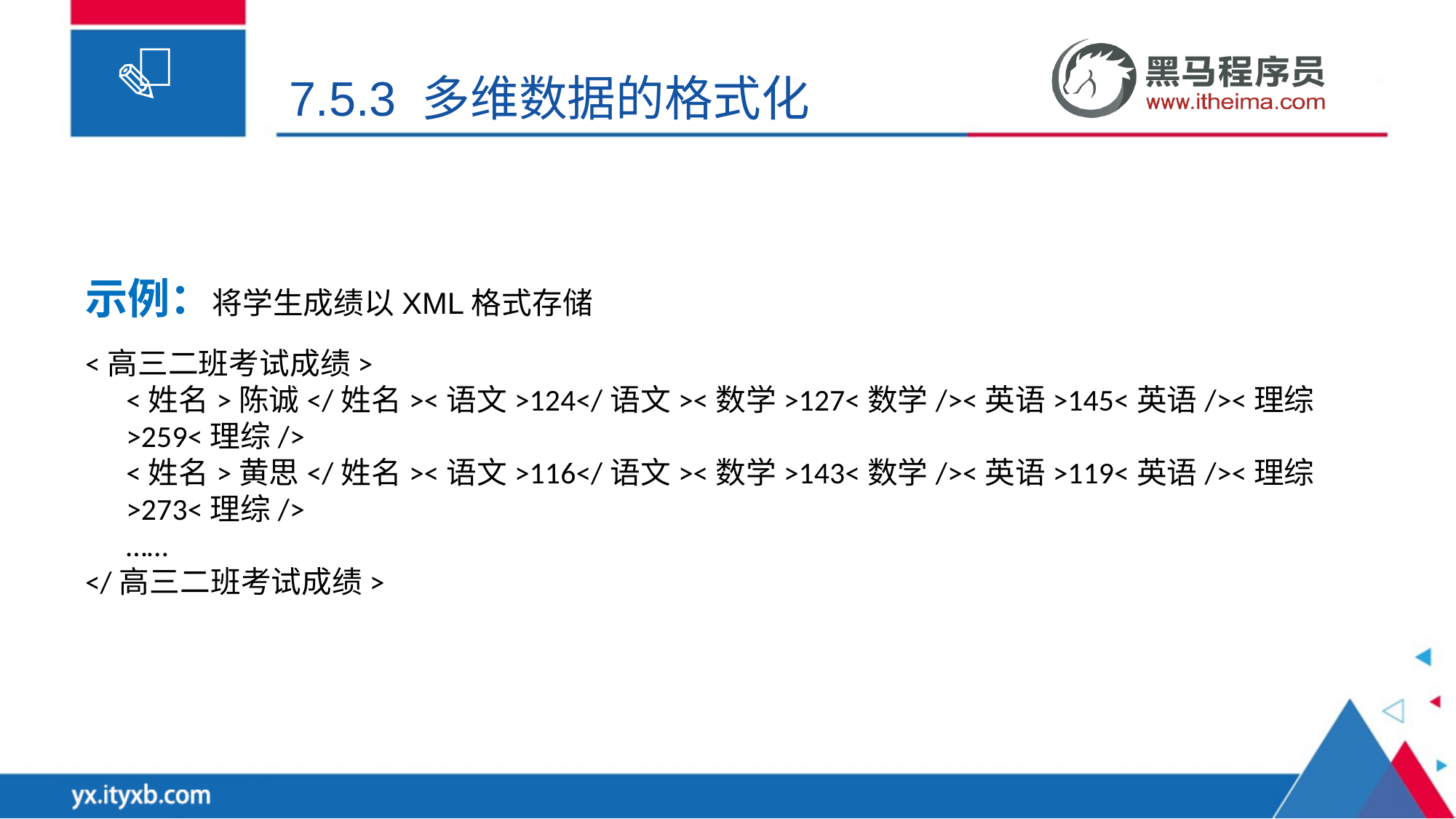

7.5.3 多维数据的格式化
示例：将学生成绩以XML格式存储
<高三二班考试成绩>
	<姓名>陈诚</姓名><语文>124</语文><数学>127<数学/><英语>145<英语/><理综>259<理综/>
	<姓名>黄思</姓名><语文>116</语文><数学>143<数学/><英语>119<英语/><理综>273<理综/>
	……
</高三二班考试成绩>